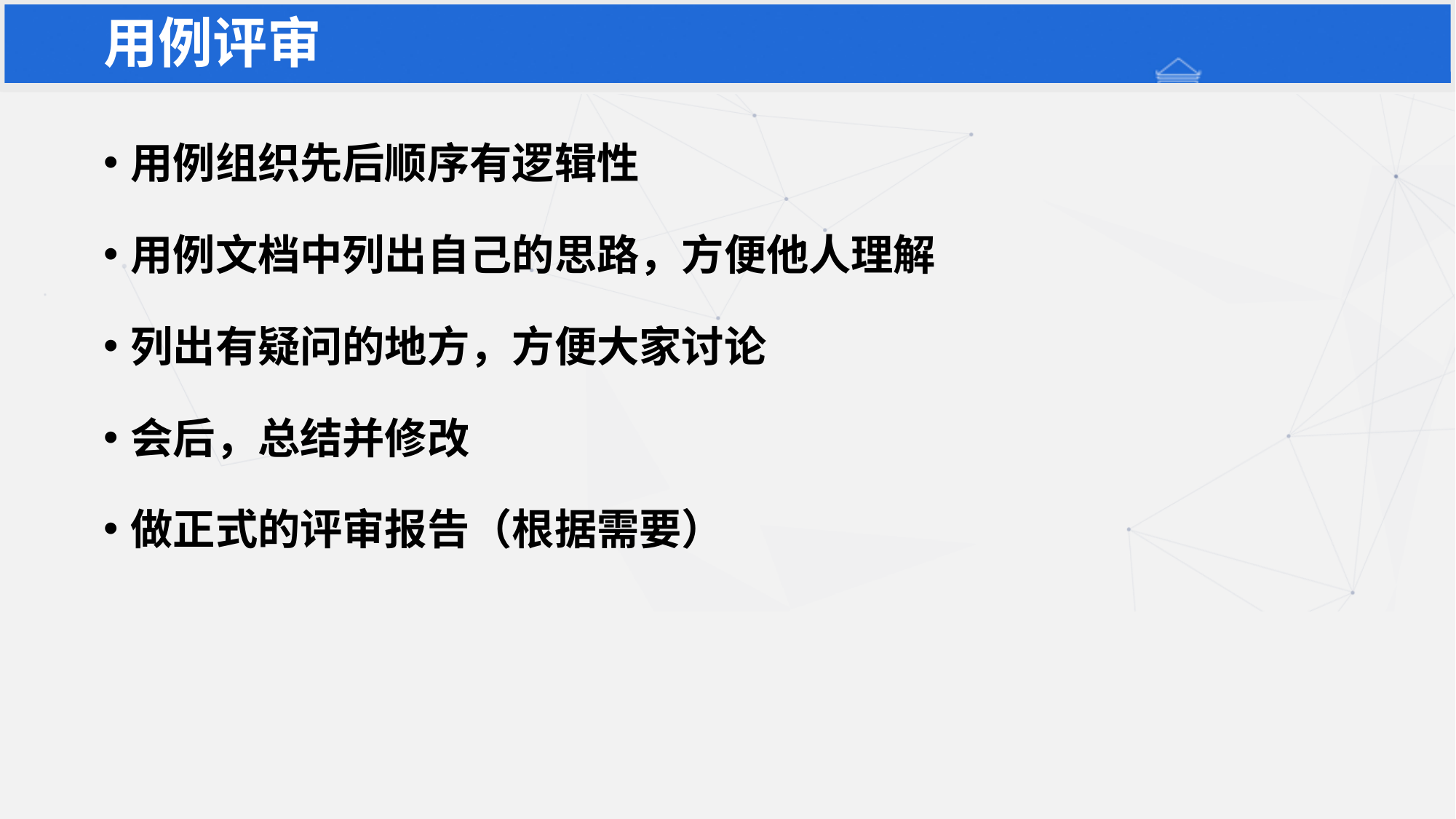

用例评审
用例组织先后顺序有逻辑性
用例文档中列出自己的思路，方便他人理解
列出有疑问的地方，方便大家讨论
会后，总结并修改
做正式的评审报告（根据需要）